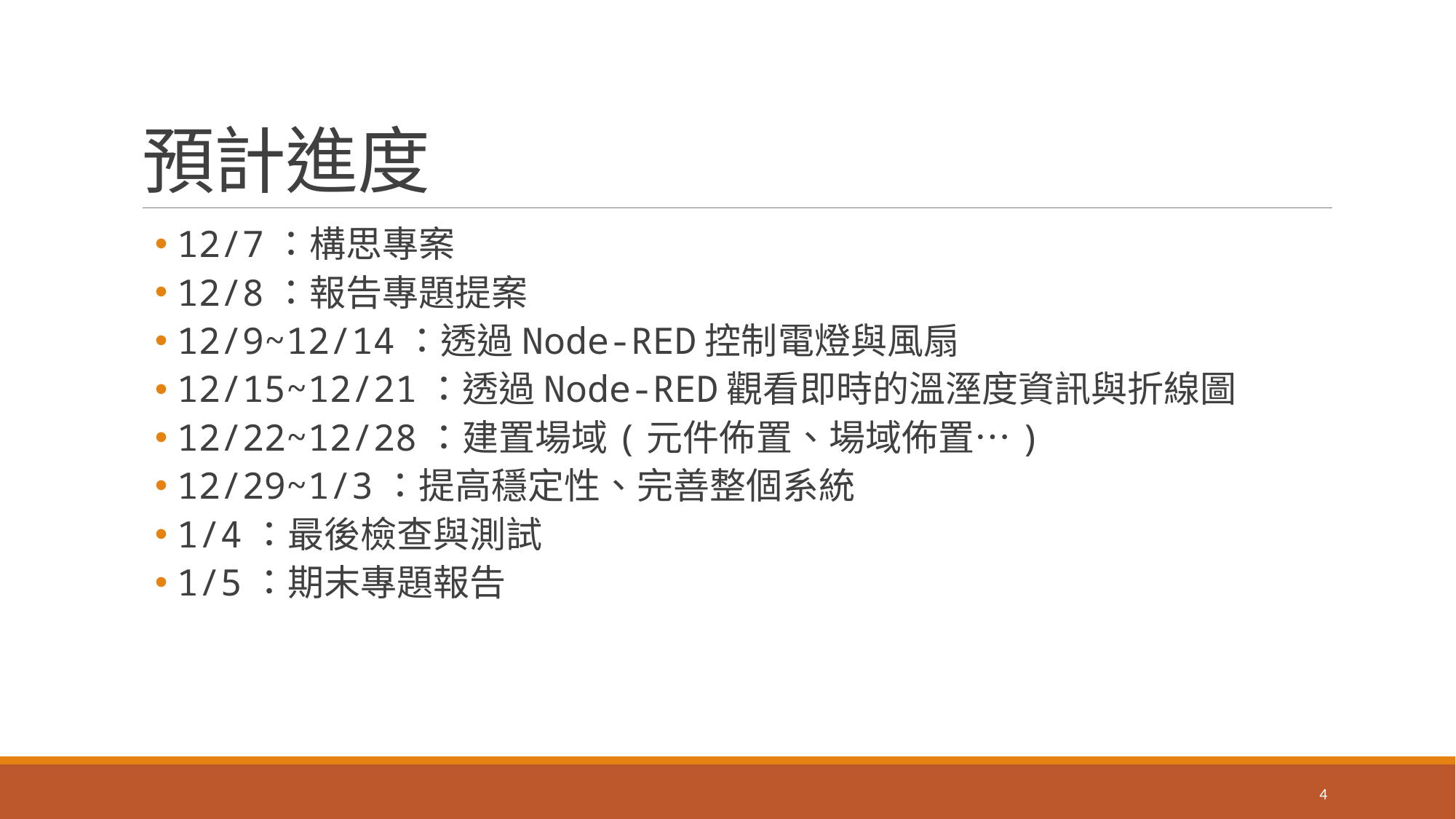

# 預計進度
12/7：構思專案
12/8：報告專題提案
12/9~12/14：透過Node-RED控制電燈與風扇
12/15~12/21：透過Node-RED觀看即時的溫溼度資訊與折線圖
12/22~12/28：建置場域(元件佈置、場域佈置…)
12/29~1/3：提高穩定性、完善整個系統
1/4：最後檢查與測試
1/5：期末專題報告
4